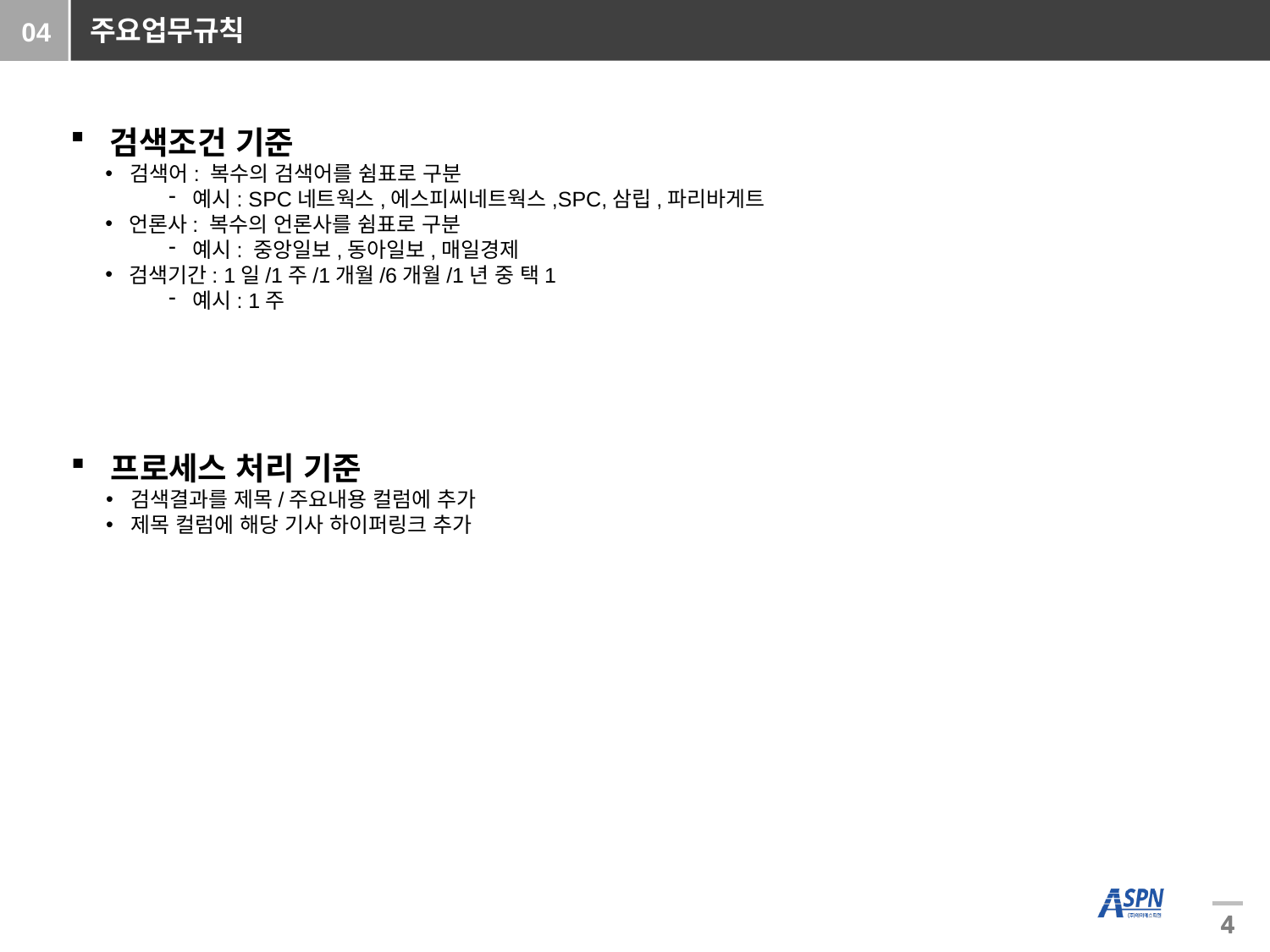

주요업무규칙
04
검색조건 기준
검색어: 복수의 검색어를 쉼표로 구분
예시: SPC네트웍스,에스피씨네트웍스,SPC,삼립,파리바게트
언론사: 복수의 언론사를 쉼표로 구분
예시: 중앙일보,동아일보,매일경제
검색기간: 1일/1주/1개월/6개월/1년 중 택1
예시: 1주
프로세스 처리 기준
검색결과를 제목/주요내용 컬럼에 추가
제목 컬럼에 해당 기사 하이퍼링크 추가